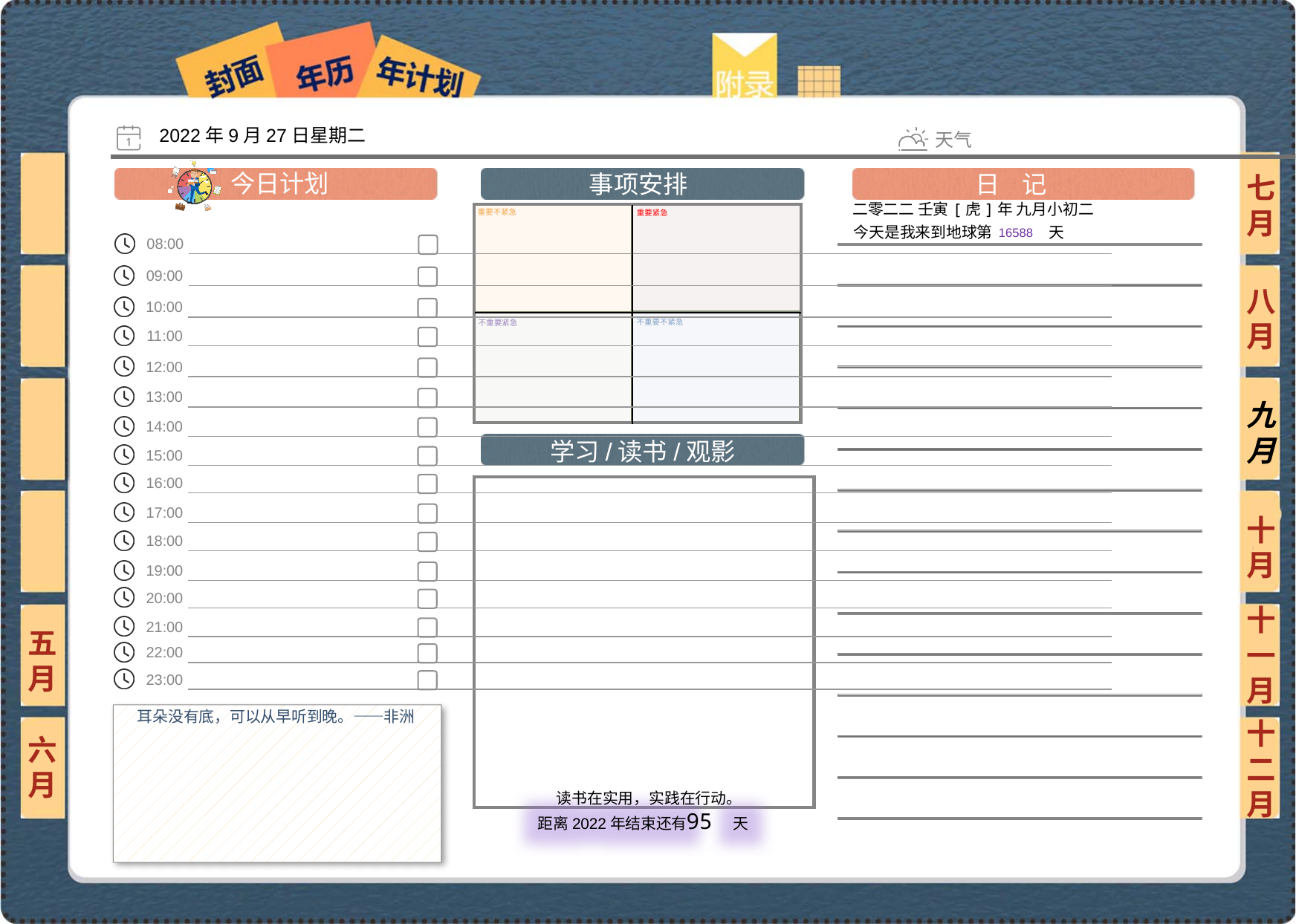

2022年9月27日星期二
七月
二零二二 壬寅[虎]年 九月小初二
16588
八月
九月
十月
十一月
五月
耳朵没有底，可以从早听到晚。——非洲

六月
十二月
95
 读书在实用，实践在行动。